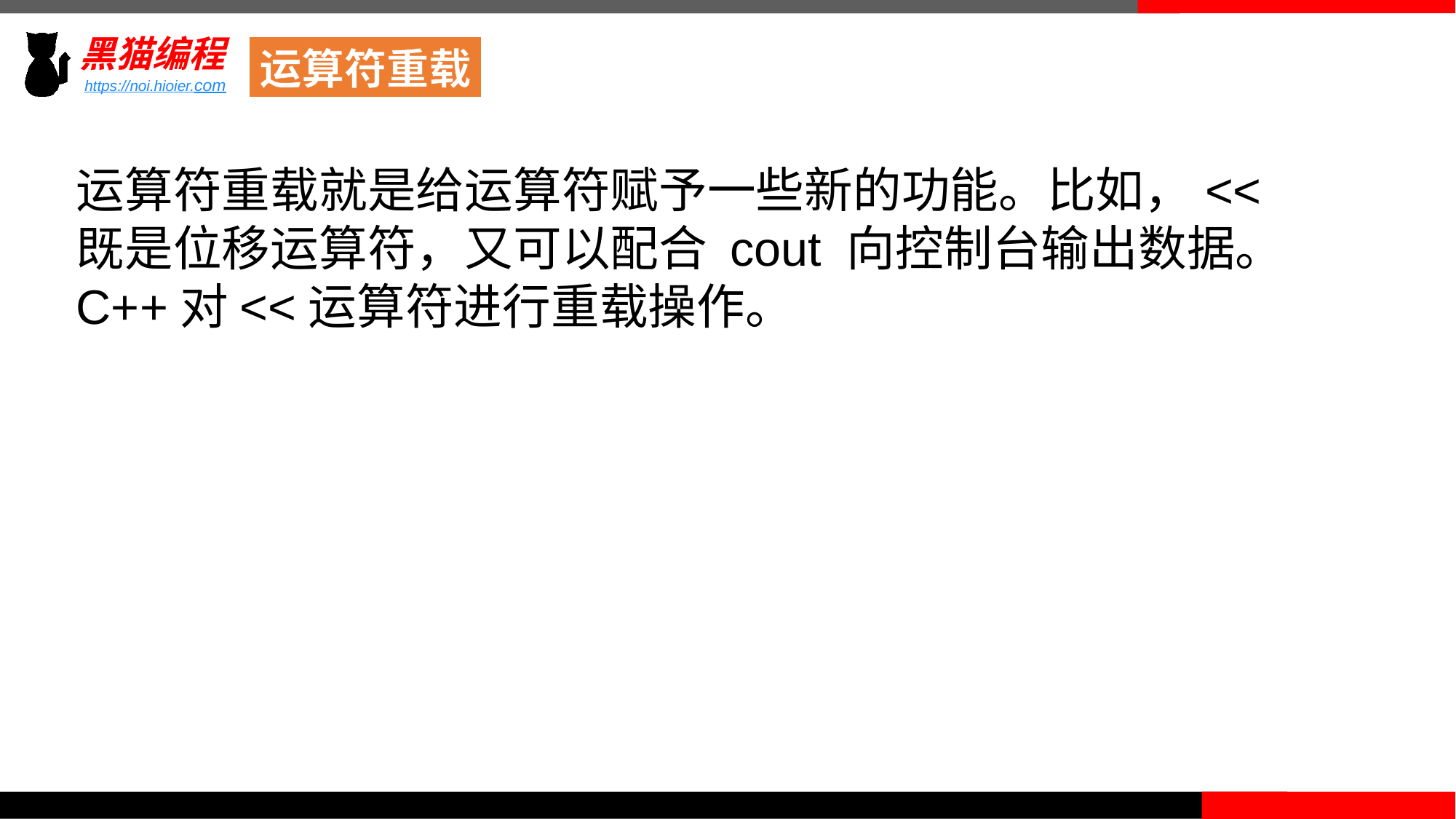

运算符重载
运算符重载就是给运算符赋予一些新的功能。比如，<<
既是位移运算符，又可以配合 cout 向控制台输出数据。
C++对<<运算符进行重载操作。